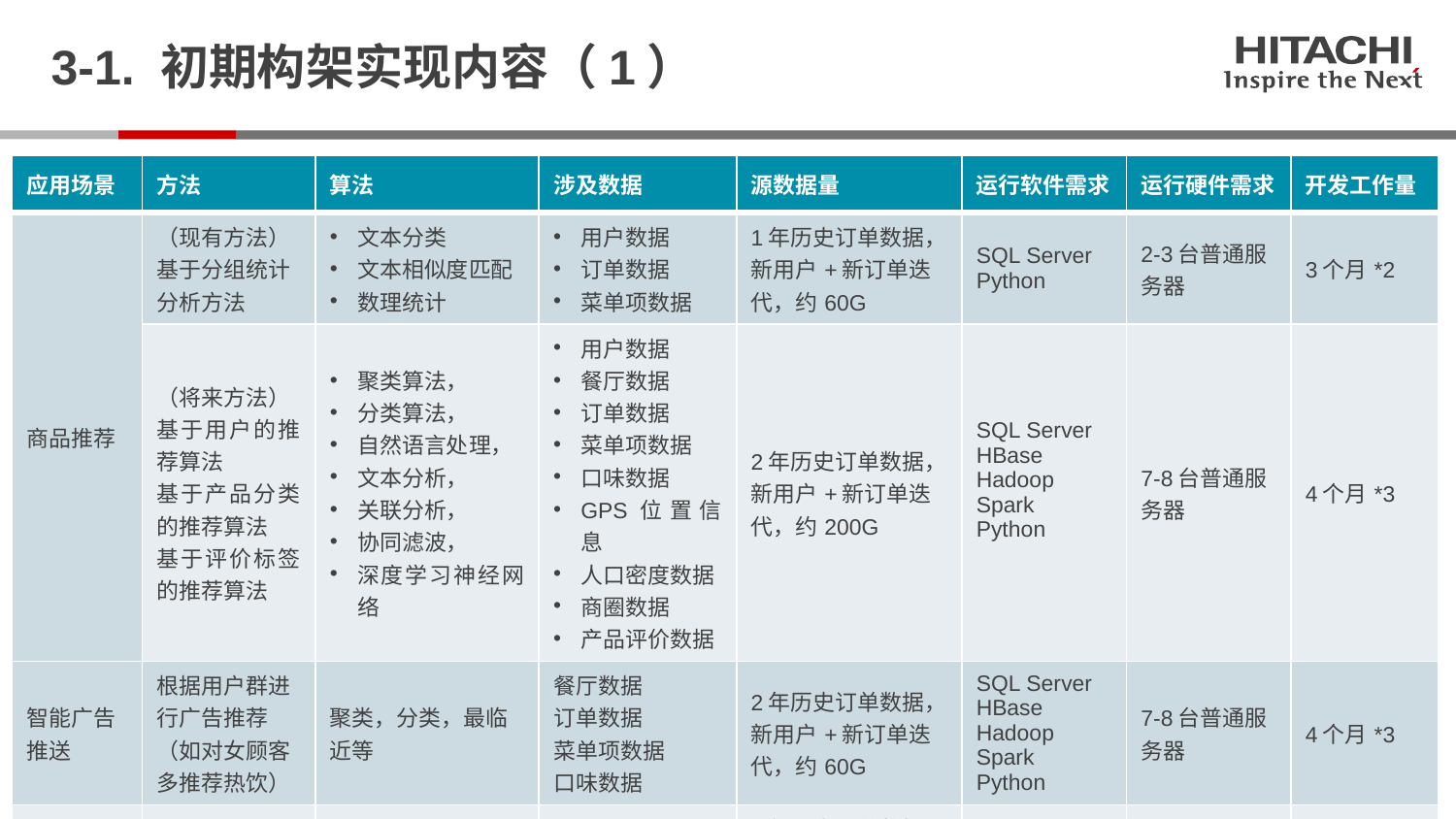

3-1. 初期构架实现内容（1）
| 应用场景 | 方法 | 算法 | 涉及数据 | 源数据量 | 运行软件需求 | 运行硬件需求 | 开发工作量 |
| --- | --- | --- | --- | --- | --- | --- | --- |
| 商品推荐 | （现有方法）基于分组统计分析方法 | 文本分类 文本相似度匹配 数理统计 | 用户数据 订单数据 菜单项数据 | 1年历史订单数据，新用户+新订单迭代，约60G | SQL Server Python | 2-3台普通服务器 | 3个月\*2 |
|  | （将来方法） 基于用户的推荐算法 基于产品分类的推荐算法 基于评价标签的推荐算法 | 聚类算法， 分类算法， 自然语言处理， 文本分析， 关联分析， 协同滤波， 深度学习神经网络 | 用户数据 餐厅数据 订单数据 菜单项数据 口味数据 GPS位置信息 人口密度数据 商圈数据 产品评价数据 | 2年历史订单数据，新用户+新订单迭代，约200G | SQL Server HBase Hadoop Spark Python | 7-8台普通服务器 | 4个月\*3 |
| 智能广告推送 | 根据用户群进行广告推荐（如对女顾客多推荐热饮） | 聚类，分类，最临近等 | 餐厅数据 订单数据 菜单项数据 口味数据 | 2年历史订单数据，新用户+新订单迭代，约60G | SQL Server HBase Hadoop Spark Python | 7-8台普通服务器 | 4个月\*3 |
| 客户优惠劵 | RFM模型 | 统计学模型 | 客户下单历史数据 | 1年历史订单数据，新用户+新订单迭代，约60G | SQL Server Hadoop Spark | 1-2台普通服务器 | 3个月\*2 |